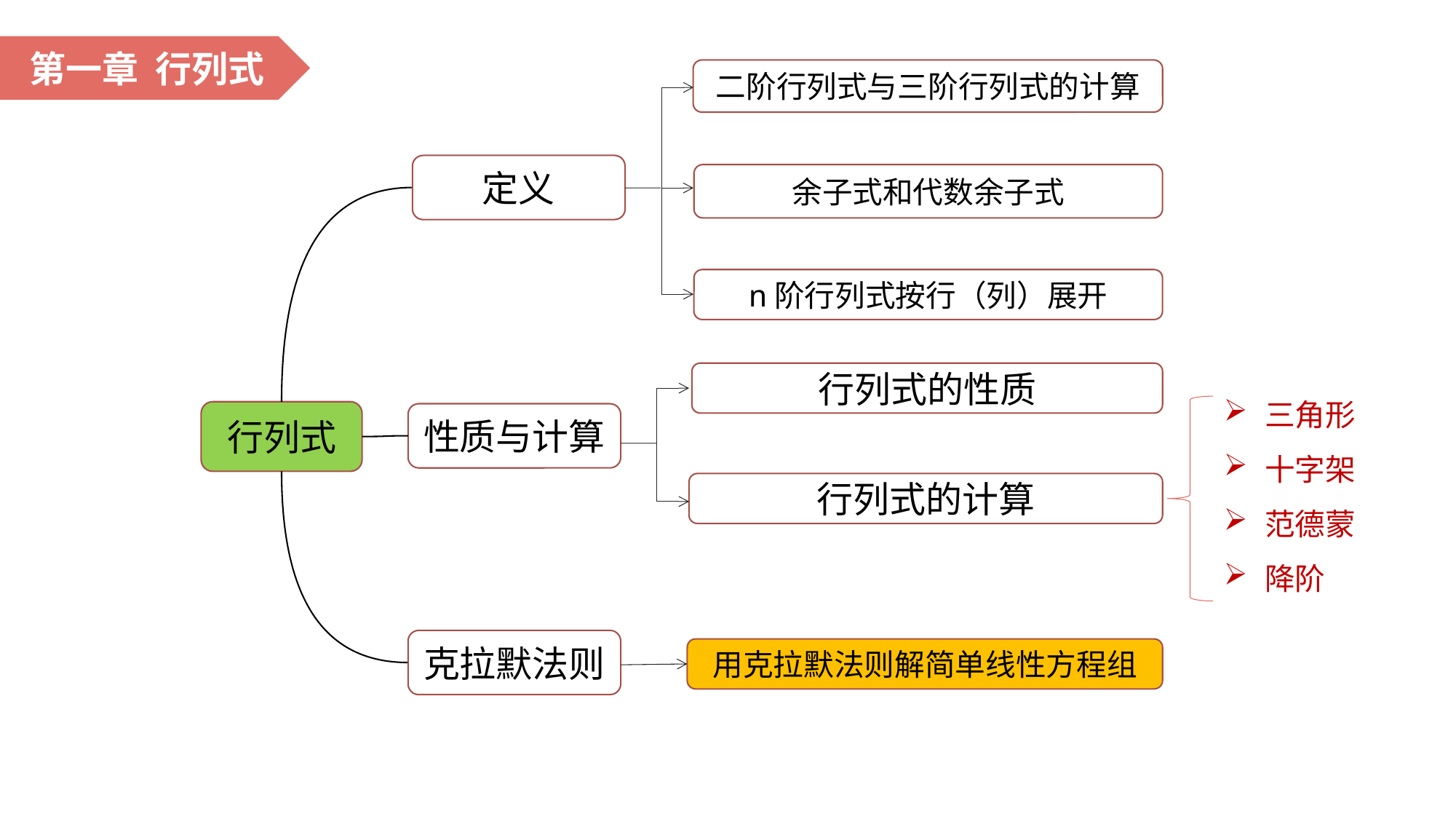

第一章  行列式
二阶行列式与三阶行列式的计算

定义
余子式和代数余子式
n阶行列式按行（列）展开
行列式的性质
三角形
十字架
范德蒙
降阶

行列式
性质与计算
行列式的计算
克拉默法则
用克拉默法则解简单线性方程组